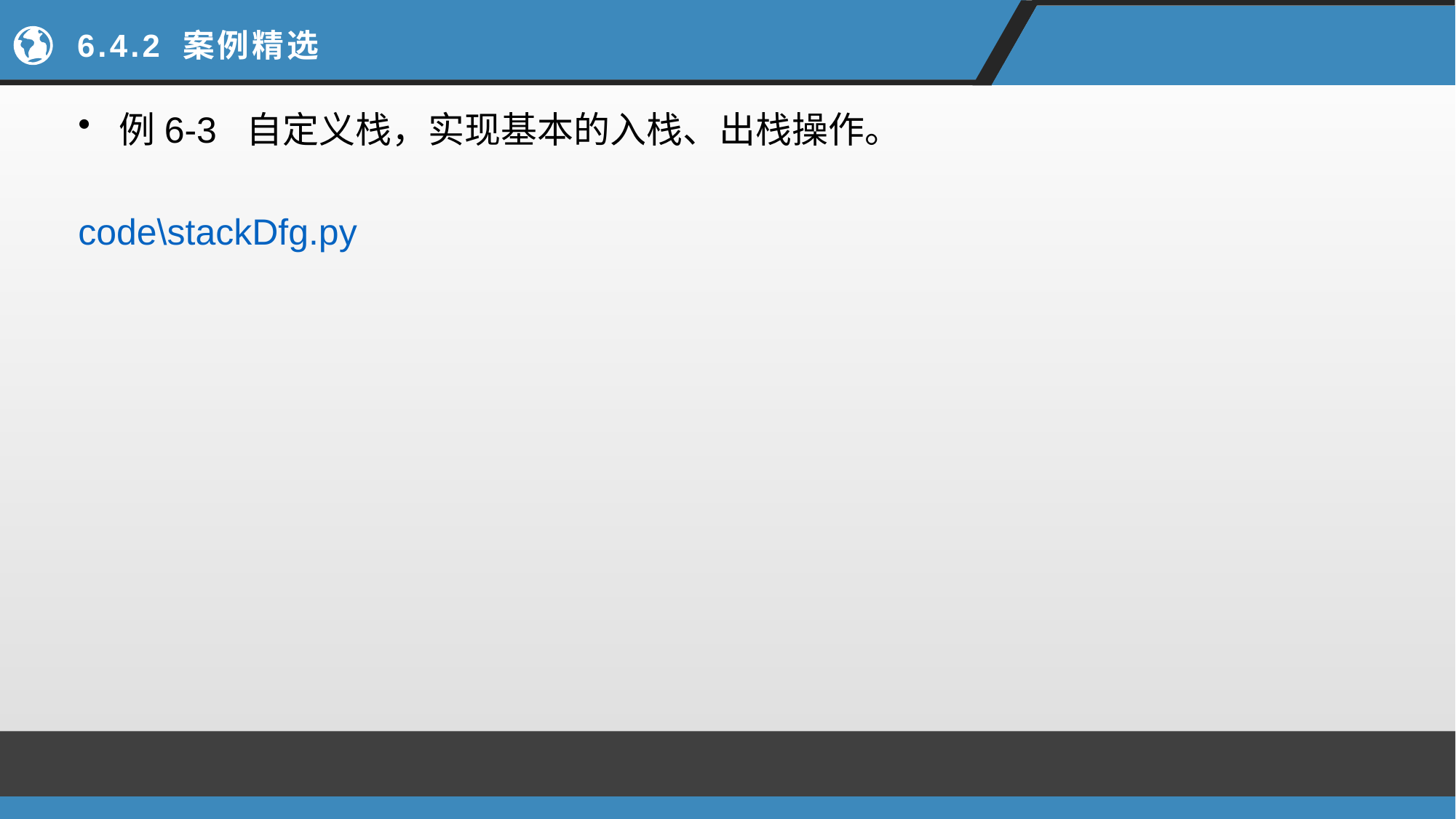

# 6.4.2 案例精选

例6-3  自定义栈，实现基本的入栈、出栈操作。

code\stackDfg.py
66